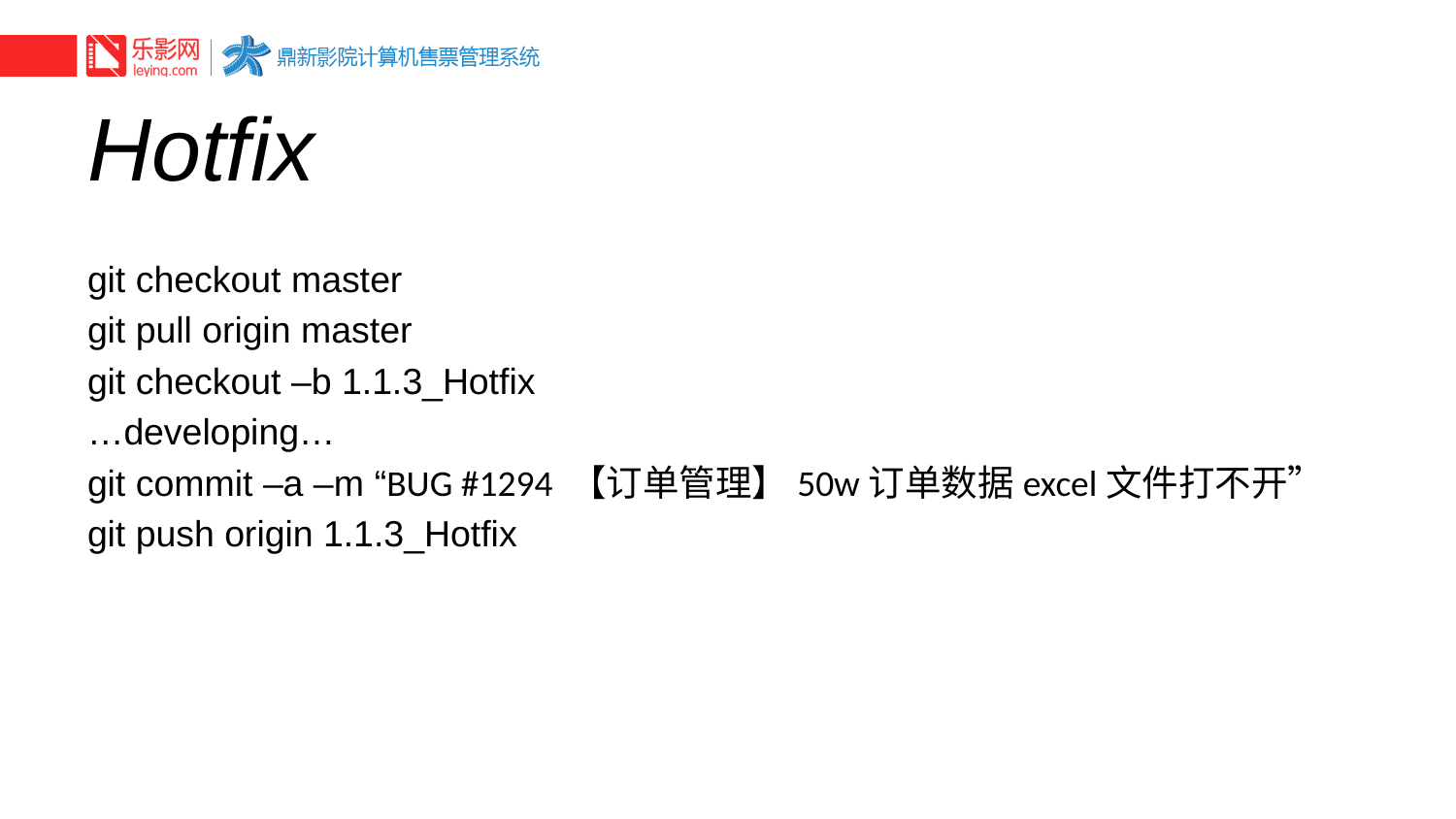

# Hotfix
git checkout master
git pull origin master
git checkout –b 1.1.3_Hotfix
…developing…
git commit –a –m “BUG #1294 【订单管理】50w订单数据excel文件打不开”
git push origin 1.1.3_Hotfix